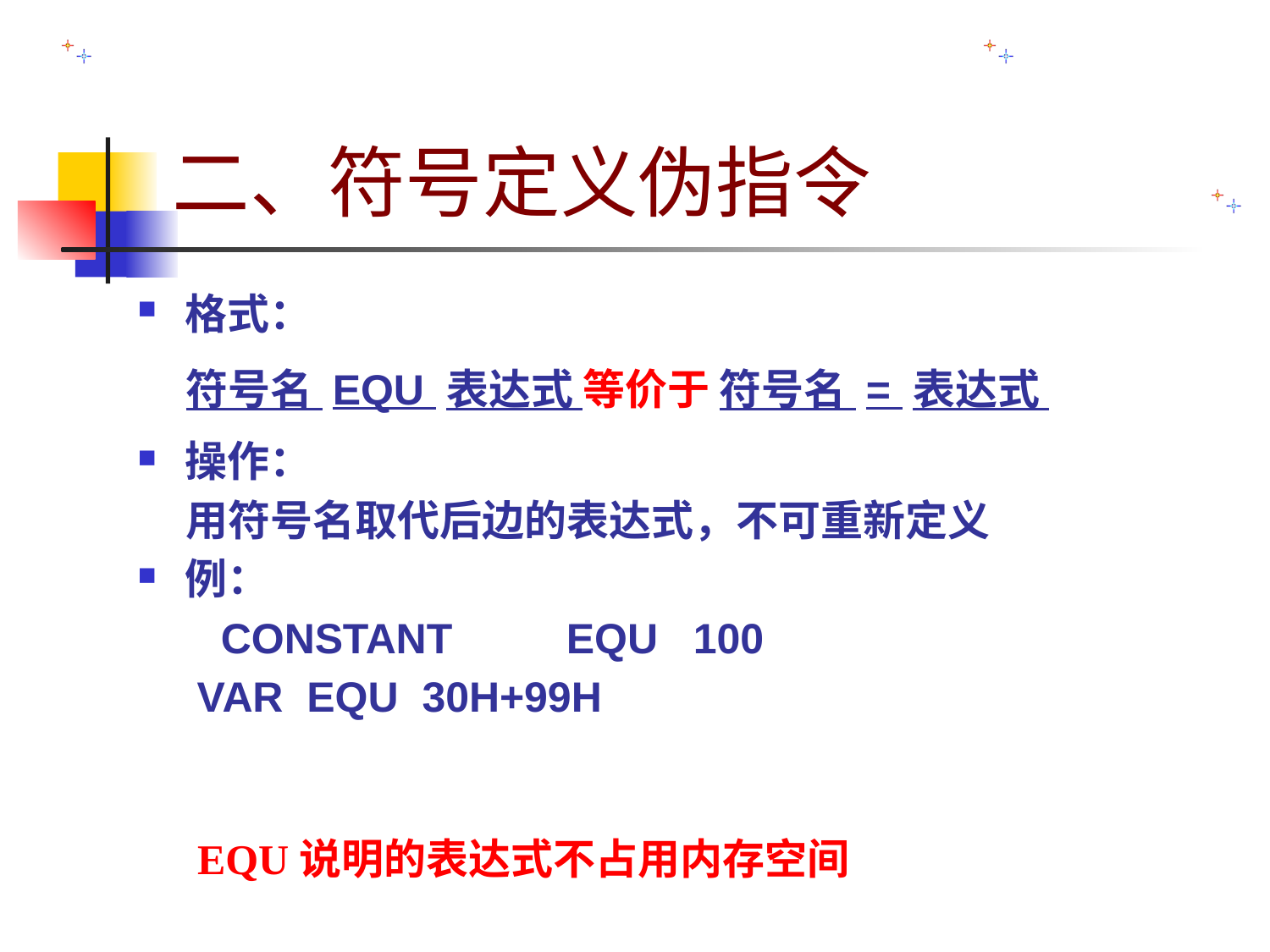

# 二、符号定义伪指令
格式：
    符号名 EQU 表达式 等价于 符号名 = 表达式
操作：
    用符号名取代后边的表达式，不可重新定义
例：
  	   CONSTANT	EQU	100
     VAR  EQU  30H+99H
EQU说明的表达式不占用内存空间